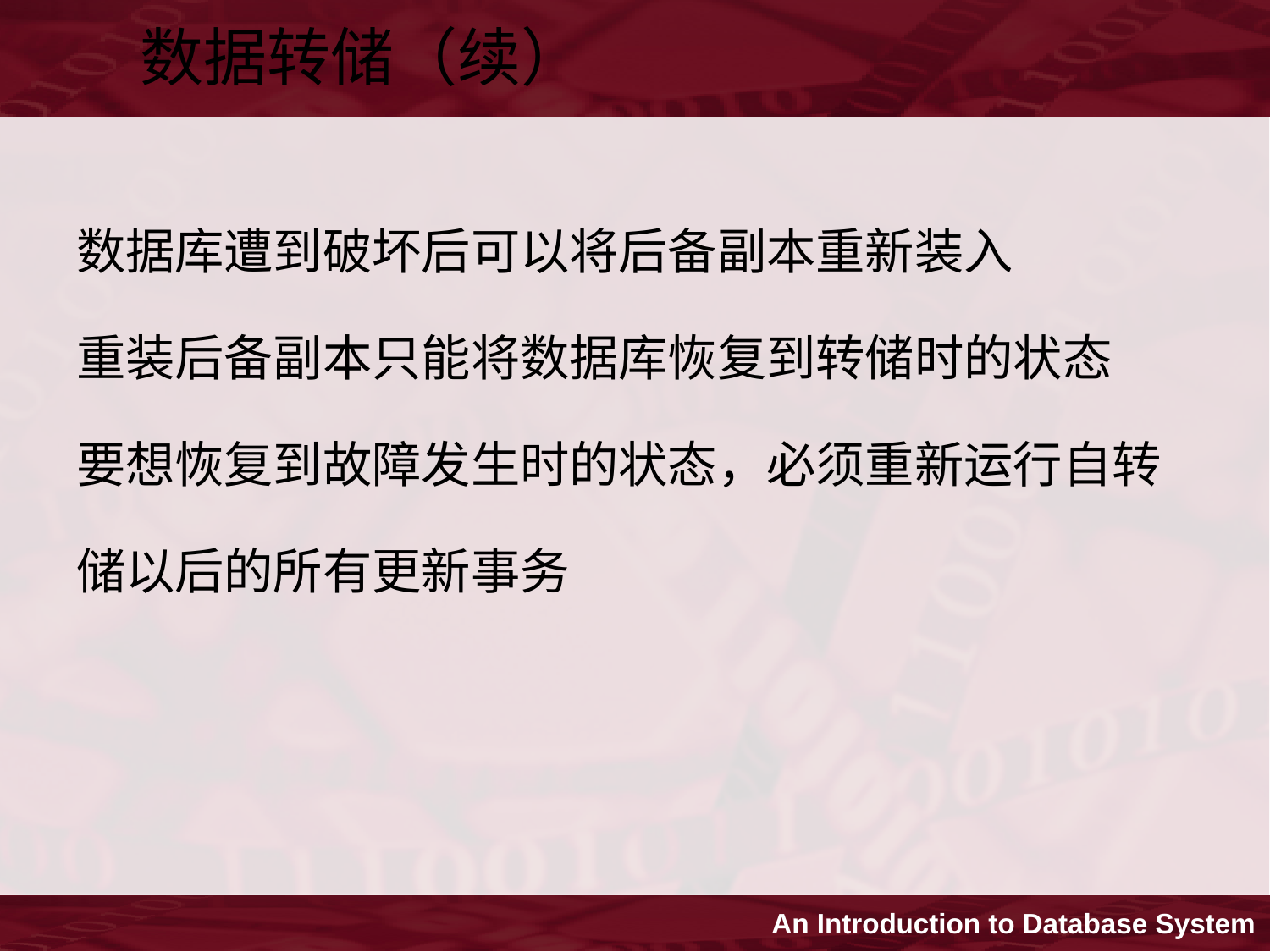

数据转储（续）
数据库遭到破坏后可以将后备副本重新装入
重装后备副本只能将数据库恢复到转储时的状态
要想恢复到故障发生时的状态，必须重新运行自转储以后的所有更新事务